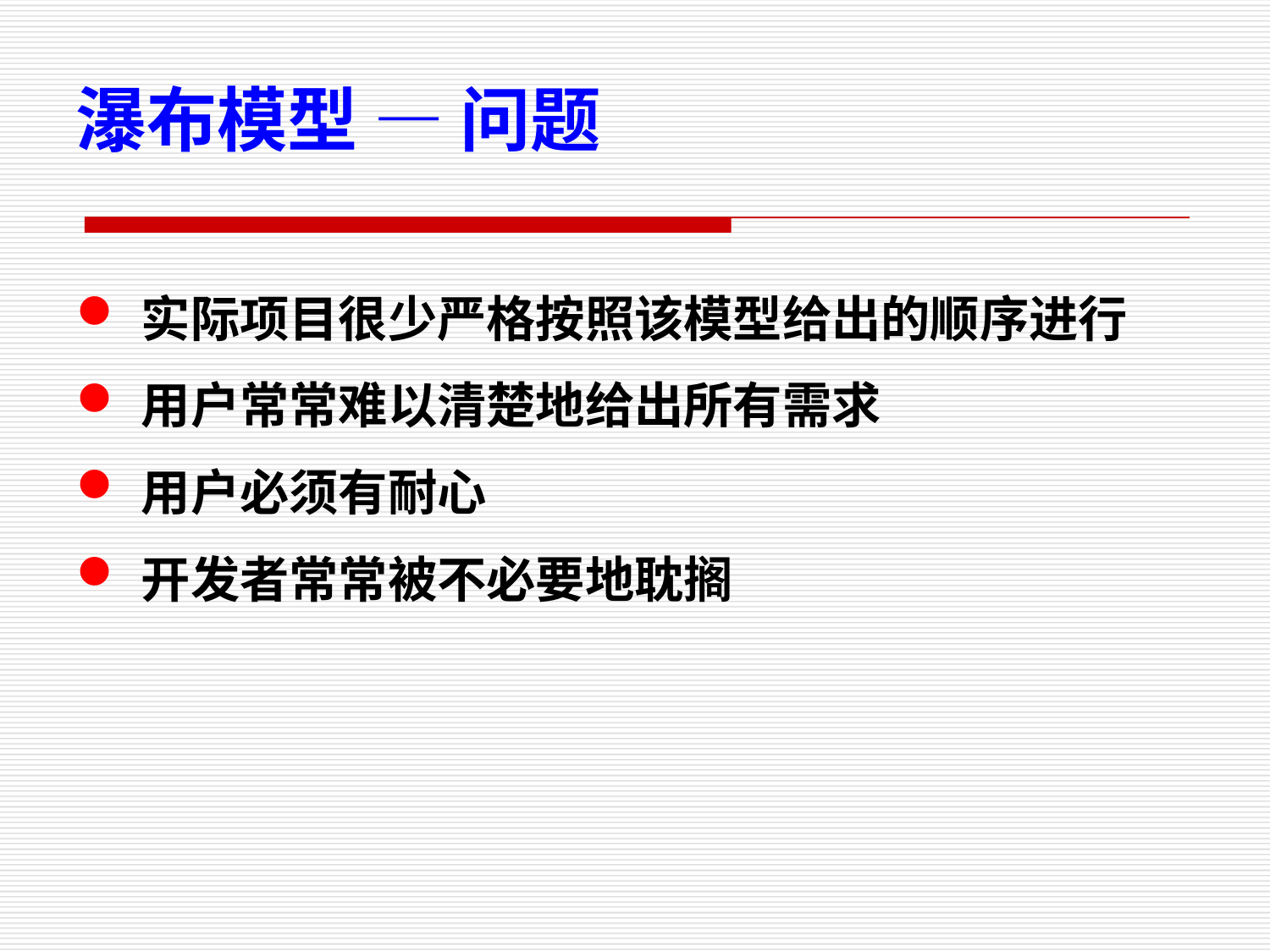

瀑布模型 — 问题
实际项目很少严格按照该模型给出的顺序进行
用户常常难以清楚地给出所有需求
用户必须有耐心
开发者常常被不必要地耽搁